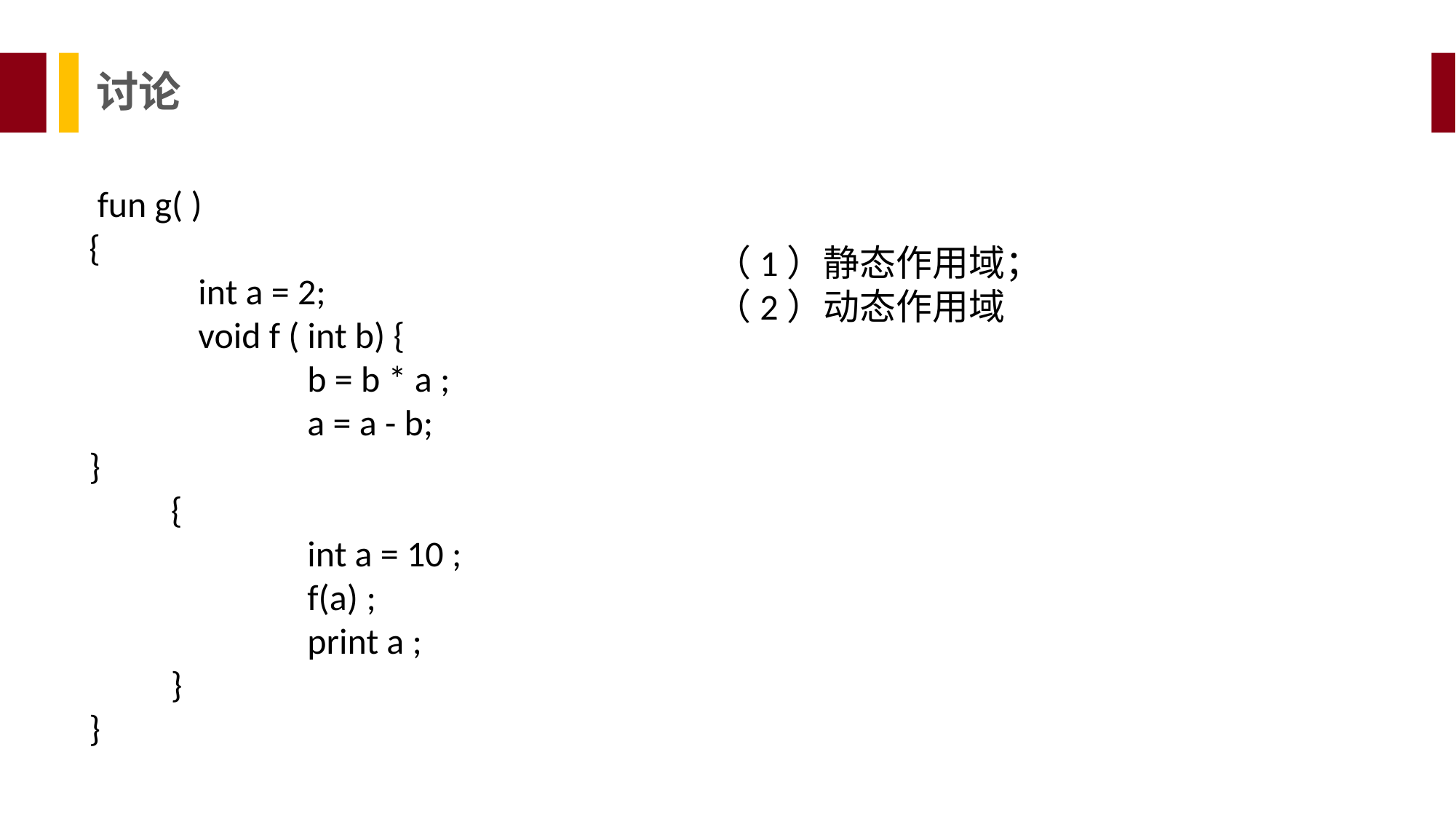

讨论
 fun g( )
{
	int a = 2;
	void f ( int b) {
             		b = b * a ;
		a = a - b;
}
          {
               	int a = 10 ;
               	f(a) ;
               	print a ;
          }
}
（1）静态作用域；
（2）动态作用域